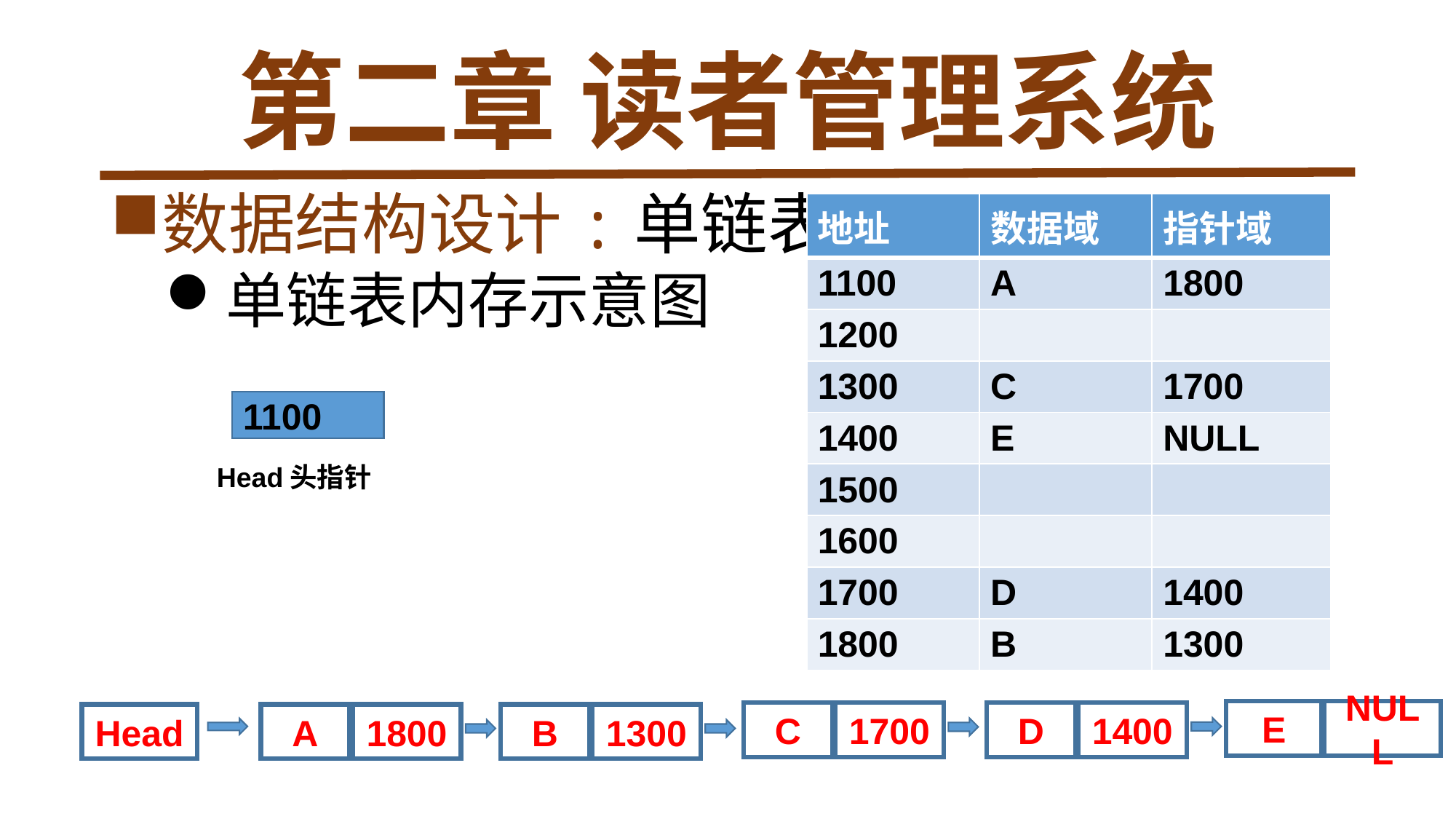

# 第二章 读者管理系统
数据结构设计:单链表
单链表内存示意图

| 地址 | 数据域 | 指针域 |
| --- | --- | --- |
| 1100 | A | 1800 |
| 1200 |  |  |
| 1300 | C | 1700 |
| 1400 | E | NULL |
| 1500 |  |  |
| 1600 |  |  |
| 1700 | D | 1400 |
| 1800 | B | 1300 |
1100
Head头指针
E
NULL
D
1400

C
1700

Head
A
1800

B
1300